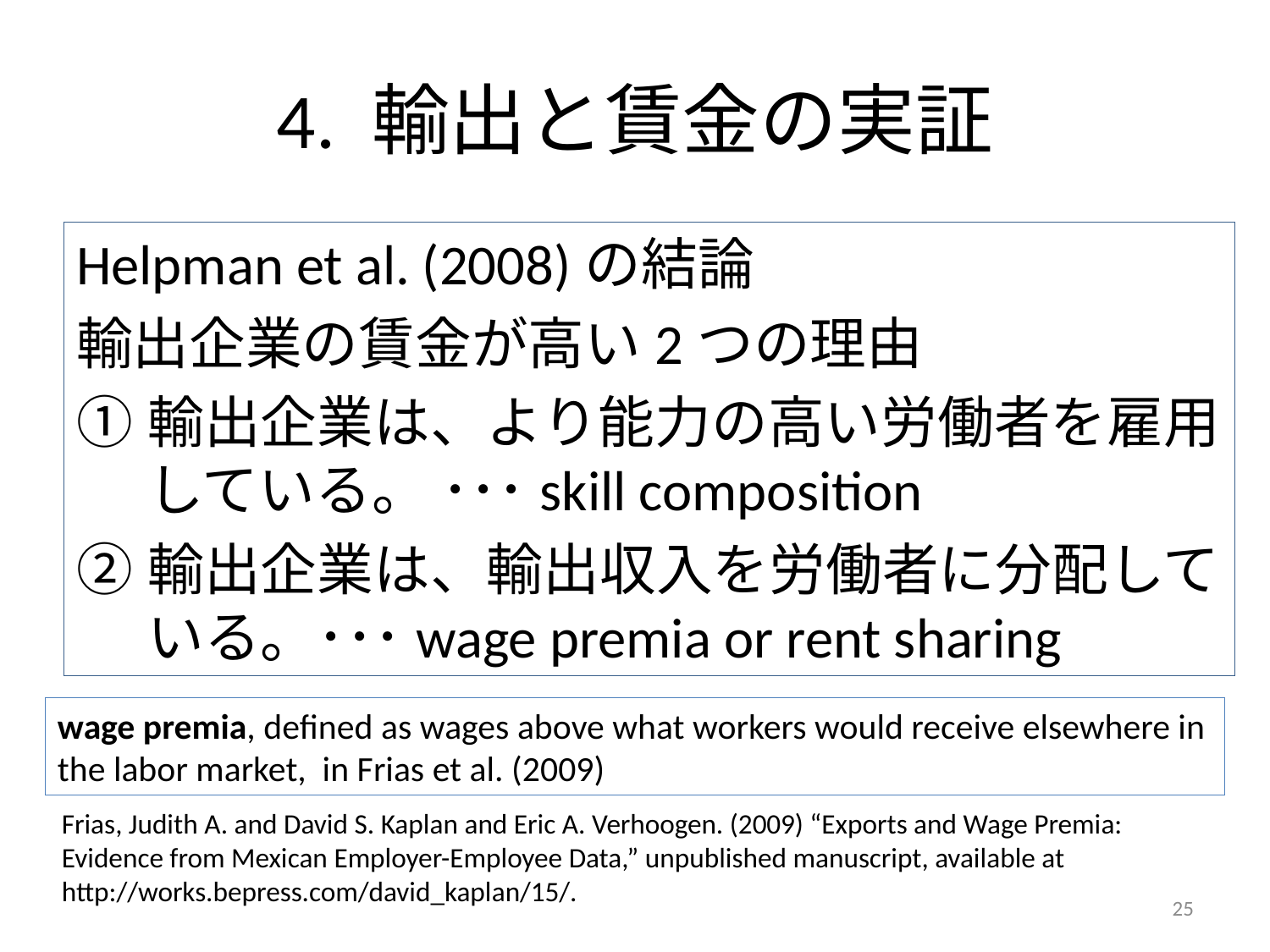

# 4. 輸出と賃金の実証
Helpman et al. (2008)の結論
輸出企業の賃金が高い2つの理由
輸出企業は、より能力の高い労働者を雇用している。 ･･･skill composition
輸出企業は、輸出収入を労働者に分配している。･･･wage premia or rent sharing

wage premia, defined as wages above what workers would receive elsewhere in the labor market,  in Frias et al. (2009)
Frias, Judith A. and David S. Kaplan and Eric A. Verhoogen. (2009) “Exports and Wage Premia: Evidence from Mexican Employer-Employee Data,” unpublished manuscript, available at http://works.bepress.com/david_kaplan/15/.
25